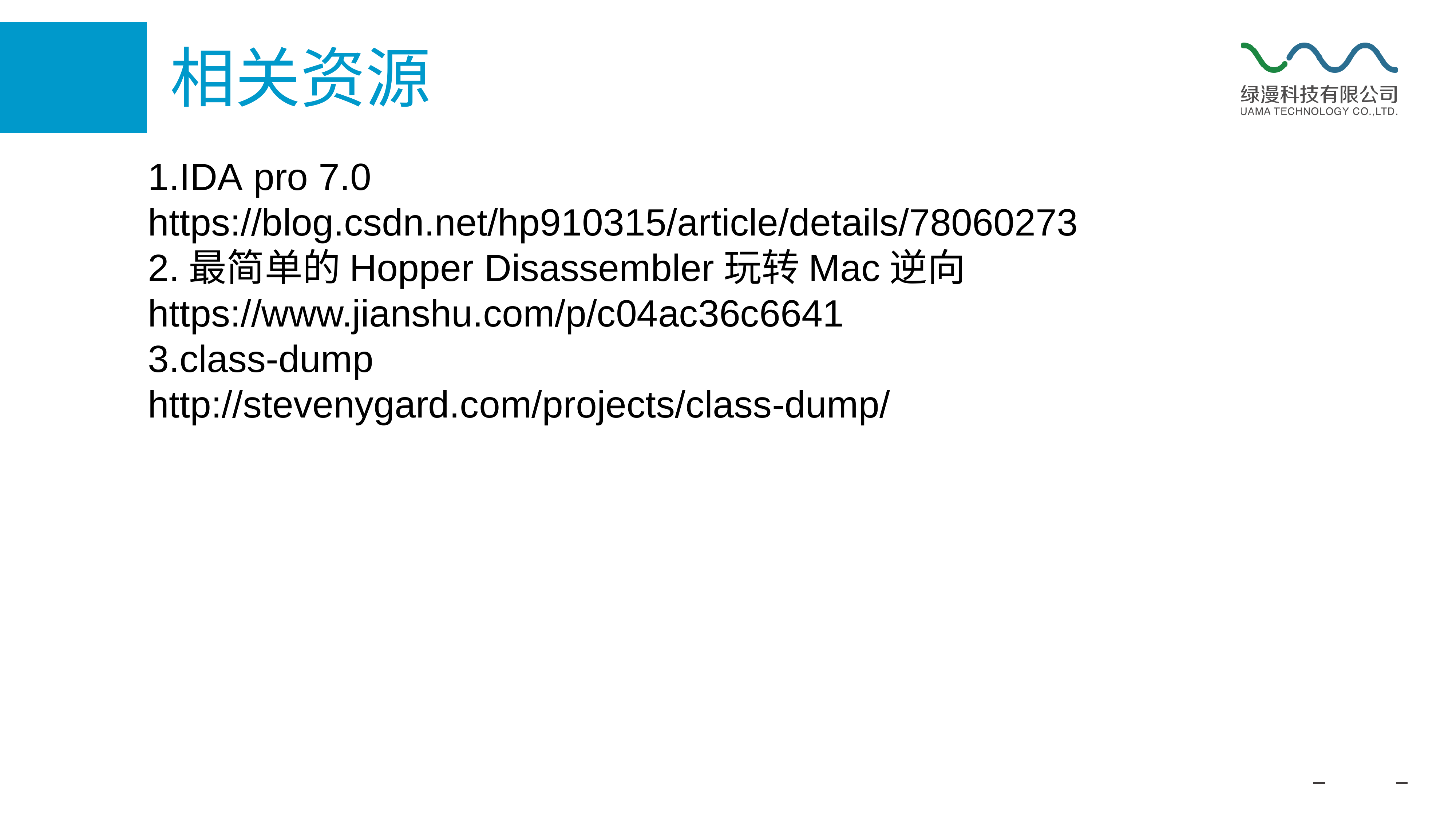

# 相关资源

1.IDA pro 7.0
https://blog.csdn.net/hp910315/article/details/78060273
2.最简单的Hopper Disassembler玩转Mac逆向
https://www.jianshu.com/p/c04ac36c6641
3.class-dump
http://stevenygard.com/projects/class-dump/